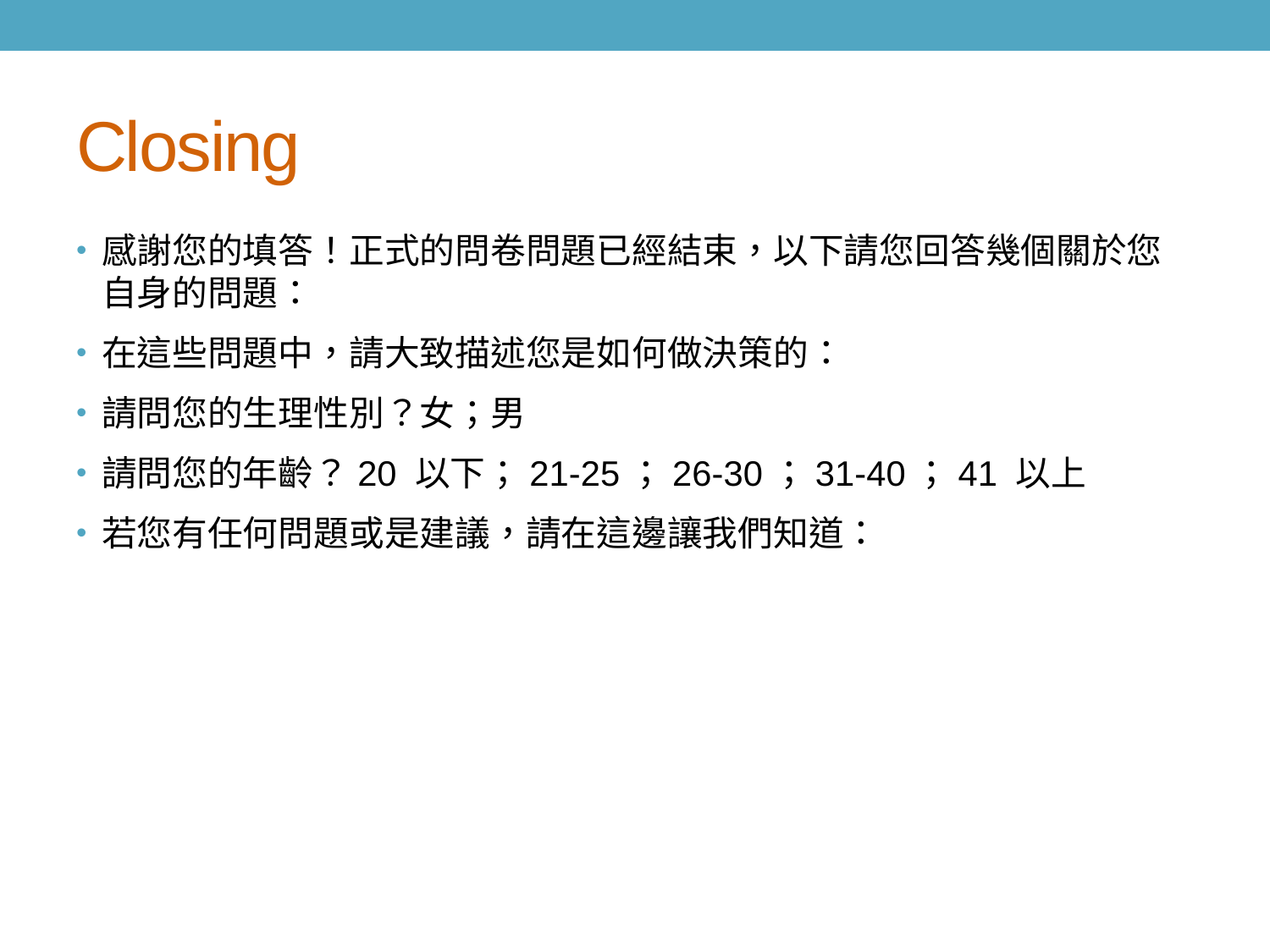

# Closing
感謝您的填答！正式的問卷問題已經結束，以下請您回答幾個關於您自身的問題：
在這些問題中，請大致描述您是如何做決策的：
請問您的生理性別？女；男
請問您的年齡？20 以下；21-25；26-30；31-40；41 以上
若您有任何問題或是建議，請在這邊讓我們知道：